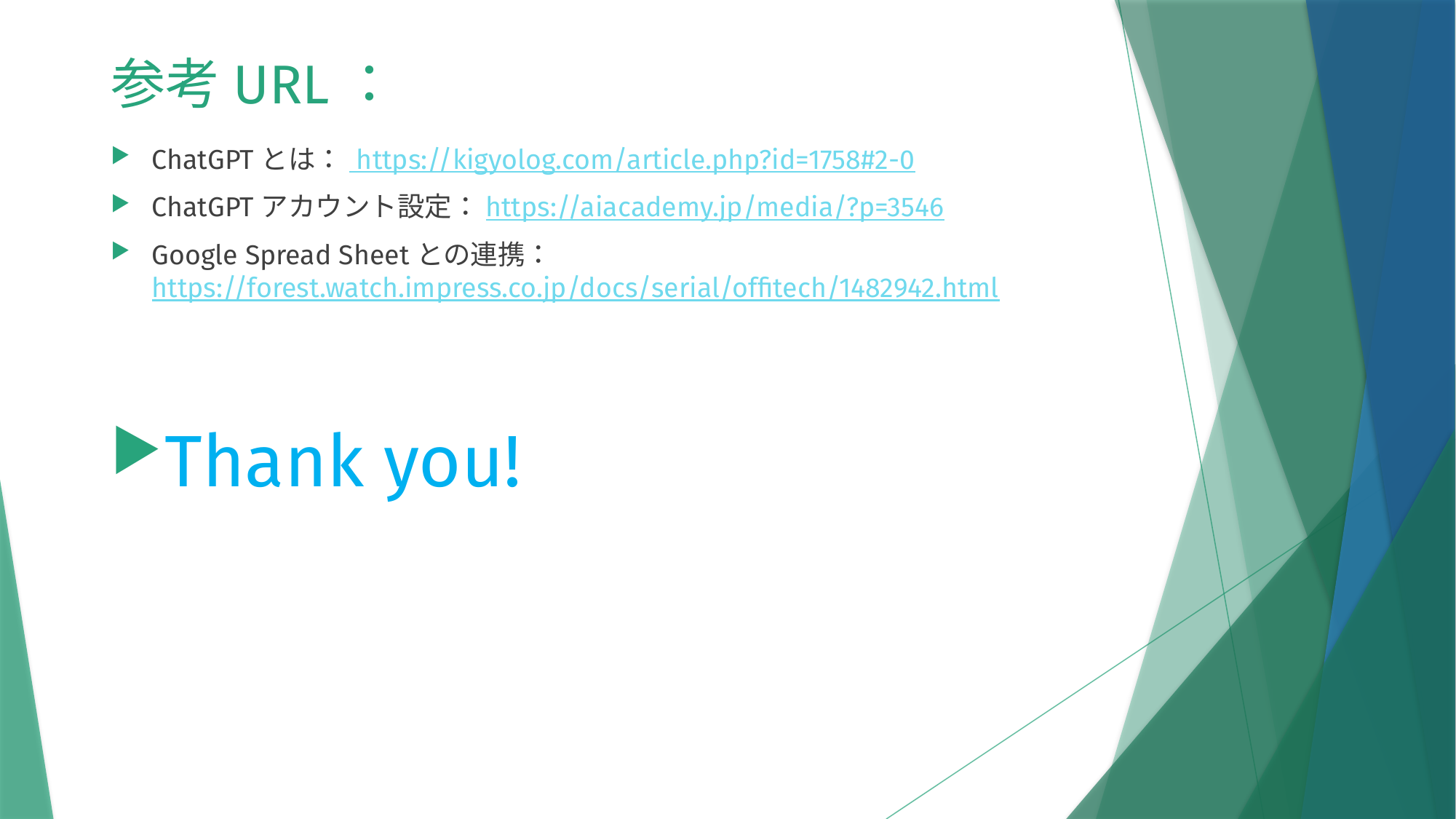

# 参考URL：
ChatGPTとは： https://kigyolog.com/article.php?id=1758#2-0
ChatGPTアカウント設定：https://aiacademy.jp/media/?p=3546
Google Spread Sheetとの連携：https://forest.watch.impress.co.jp/docs/serial/offitech/1482942.html

Thank you!